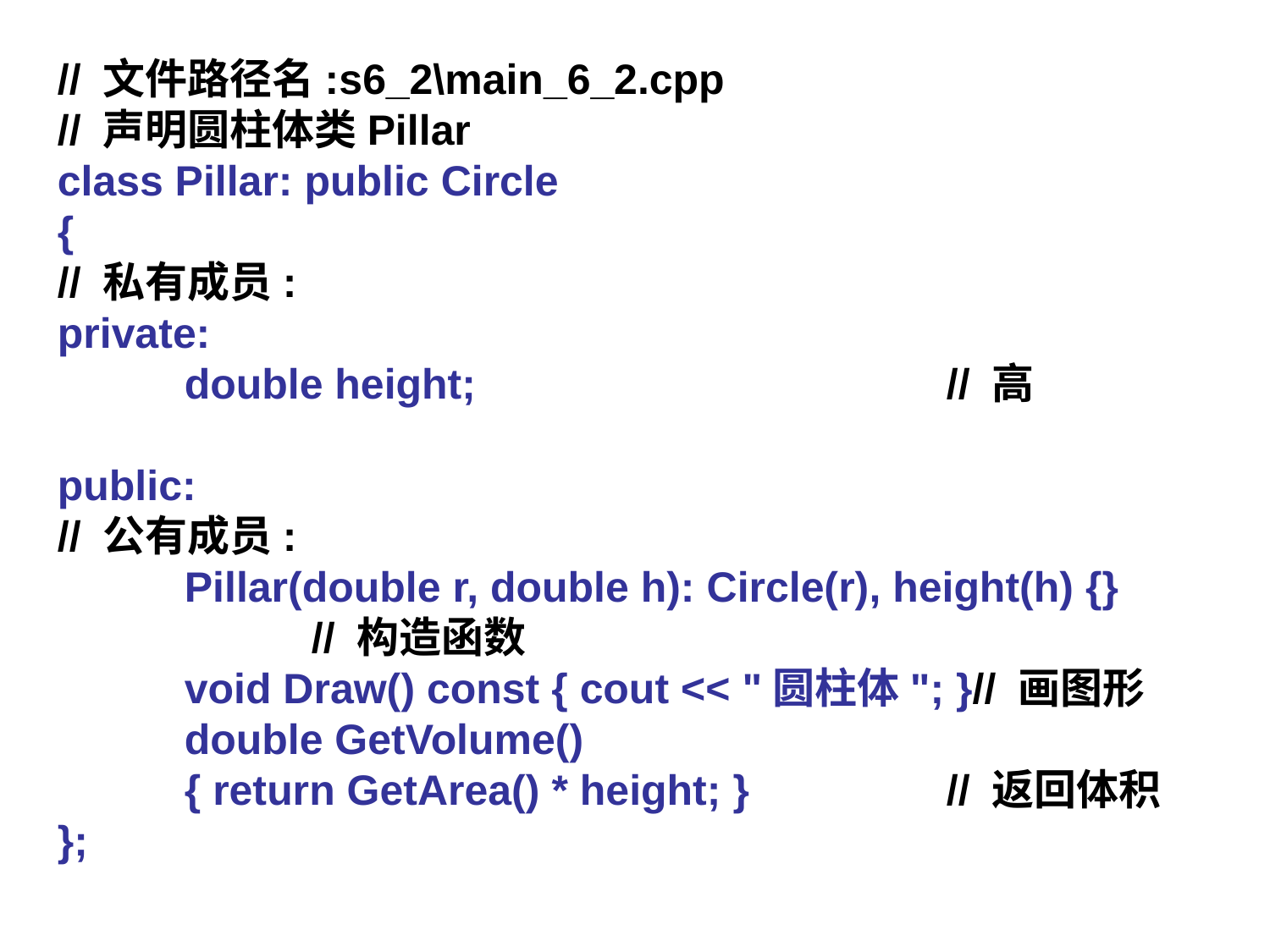

// 文件路径名:s6_2\main_6_2.cpp
// 声明圆柱体类Pillar
class Pillar: public Circle
{
// 私有成员:
private:
	double height;				// 高

public:
// 公有成员:
	Pillar(double r, double h): Circle(r), height(h) {}
		// 构造函数
	void Draw() const { cout << "圆柱体"; }// 画图形
	double GetVolume()
	{ return GetArea() * height; }		// 返回体积
};